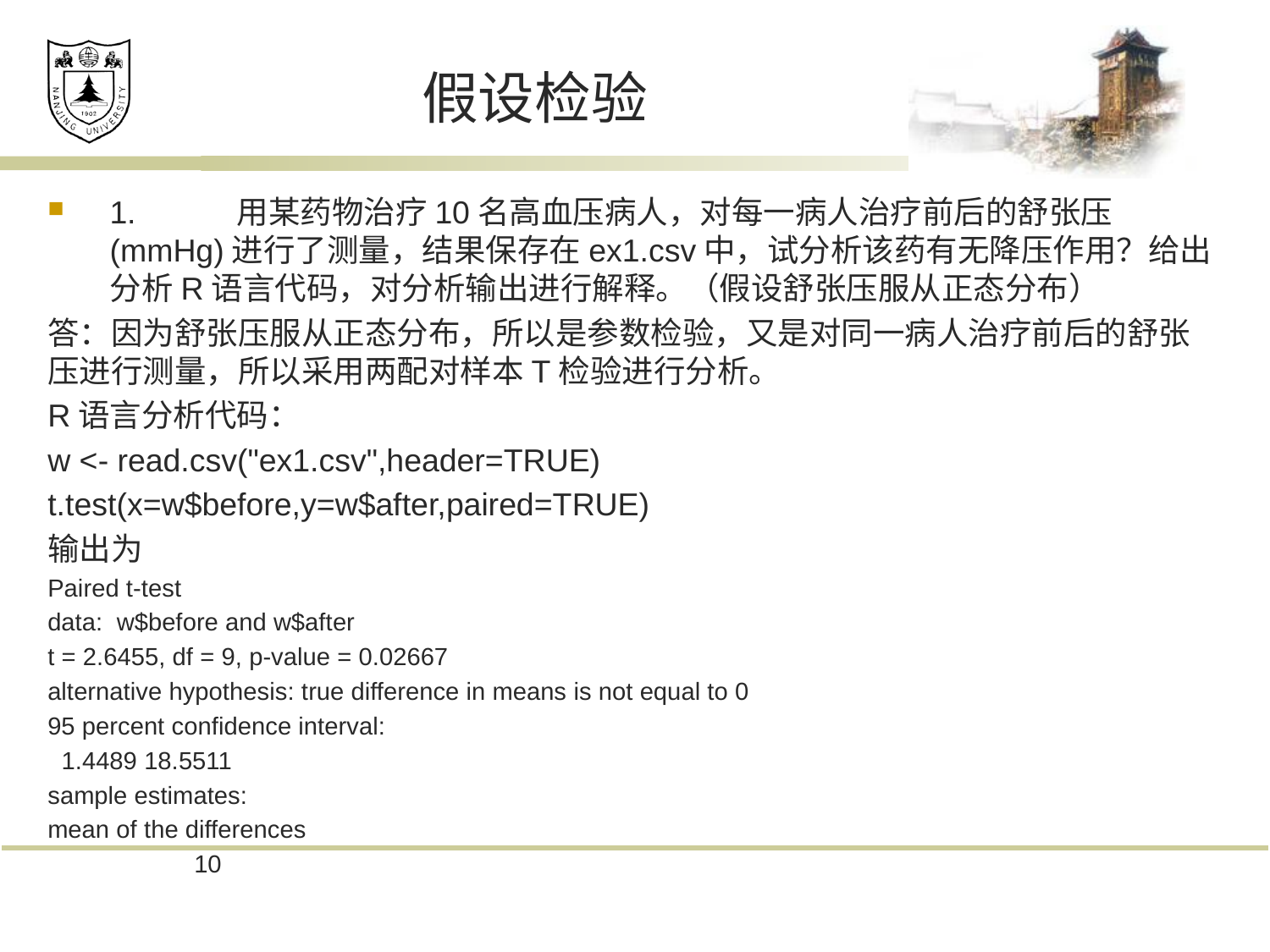

# 假设检验
1.	用某药物治疗10名高血压病人，对每一病人治疗前后的舒张压(mmHg)进行了测量，结果保存在ex1.csv中，试分析该药有无降压作用？给出分析R语言代码，对分析输出进行解释。（假设舒张压服从正态分布）
答：因为舒张压服从正态分布，所以是参数检验，又是对同一病人治疗前后的舒张压进行测量，所以采用两配对样本T检验进行分析。
R语言分析代码：
w <- read.csv("ex1.csv",header=TRUE)
t.test(x=w$before,y=w$after,paired=TRUE)
输出为
Paired t-test
data:  w$before and w$after
t = 2.6455, df = 9, p-value = 0.02667
alternative hypothesis: true difference in means is not equal to 0
95 percent confidence interval:
  1.4489 18.5511
sample estimates:
mean of the differences
                     10